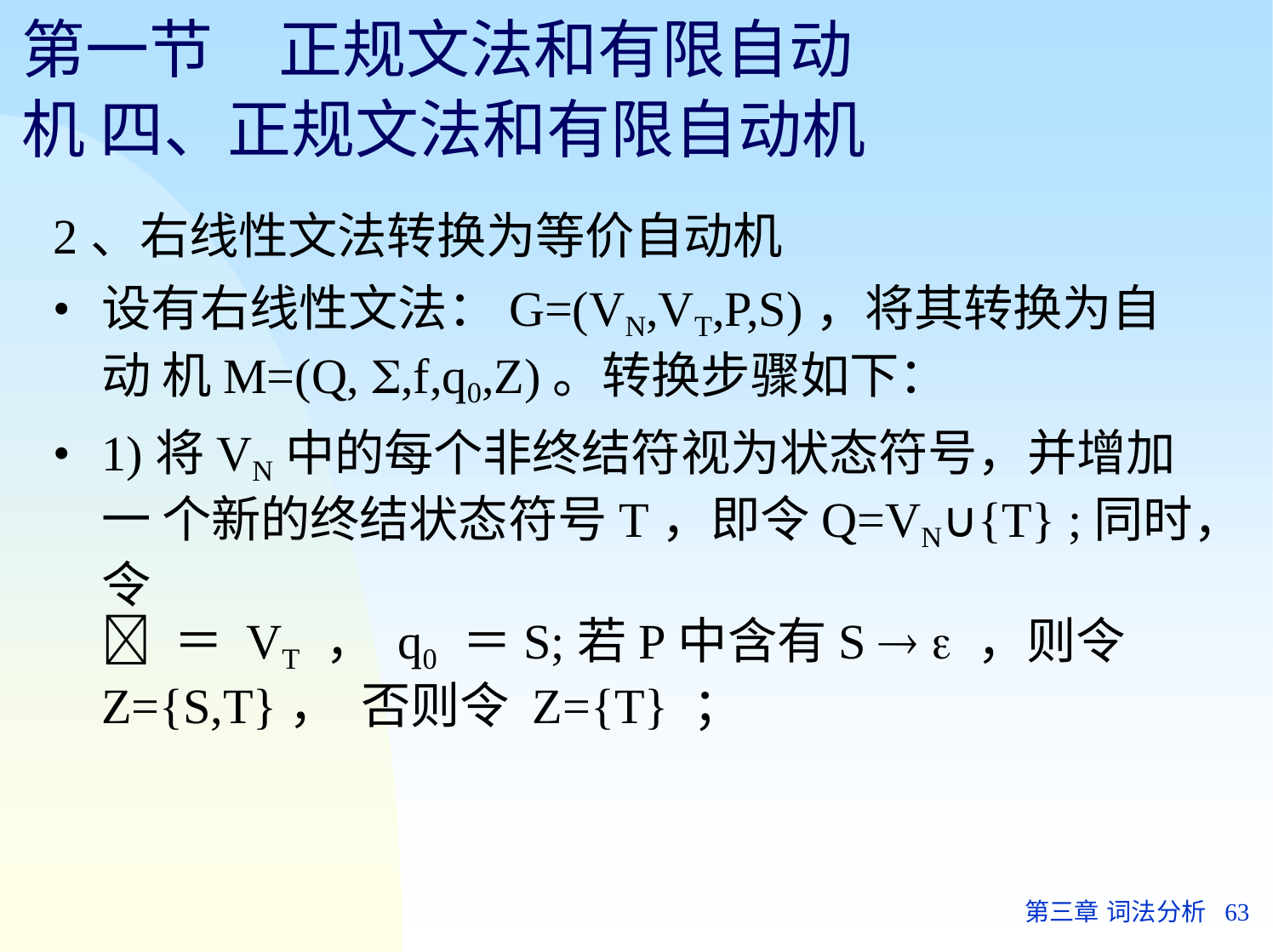

# 第一节	正规文法和有限自动机 四、正规文法和有限自动机
2、右线性文法转换为等价自动机
设有右线性文法：G=(VN,VT,P,S)，将其转换为自动 机M=(Q, Σ,f,q0,Z)。转换步骤如下：
1)将VN中的每个非终结符视为状态符号，并增加一 个新的终结状态符号T，即令Q=VN∪{T} ;同时，令
Σ ＝ VT ， q0 ＝S;若P中含有S → ε ，则令Z={S,T}，  否则令 Z={T} ；
第三章 词法分析	63